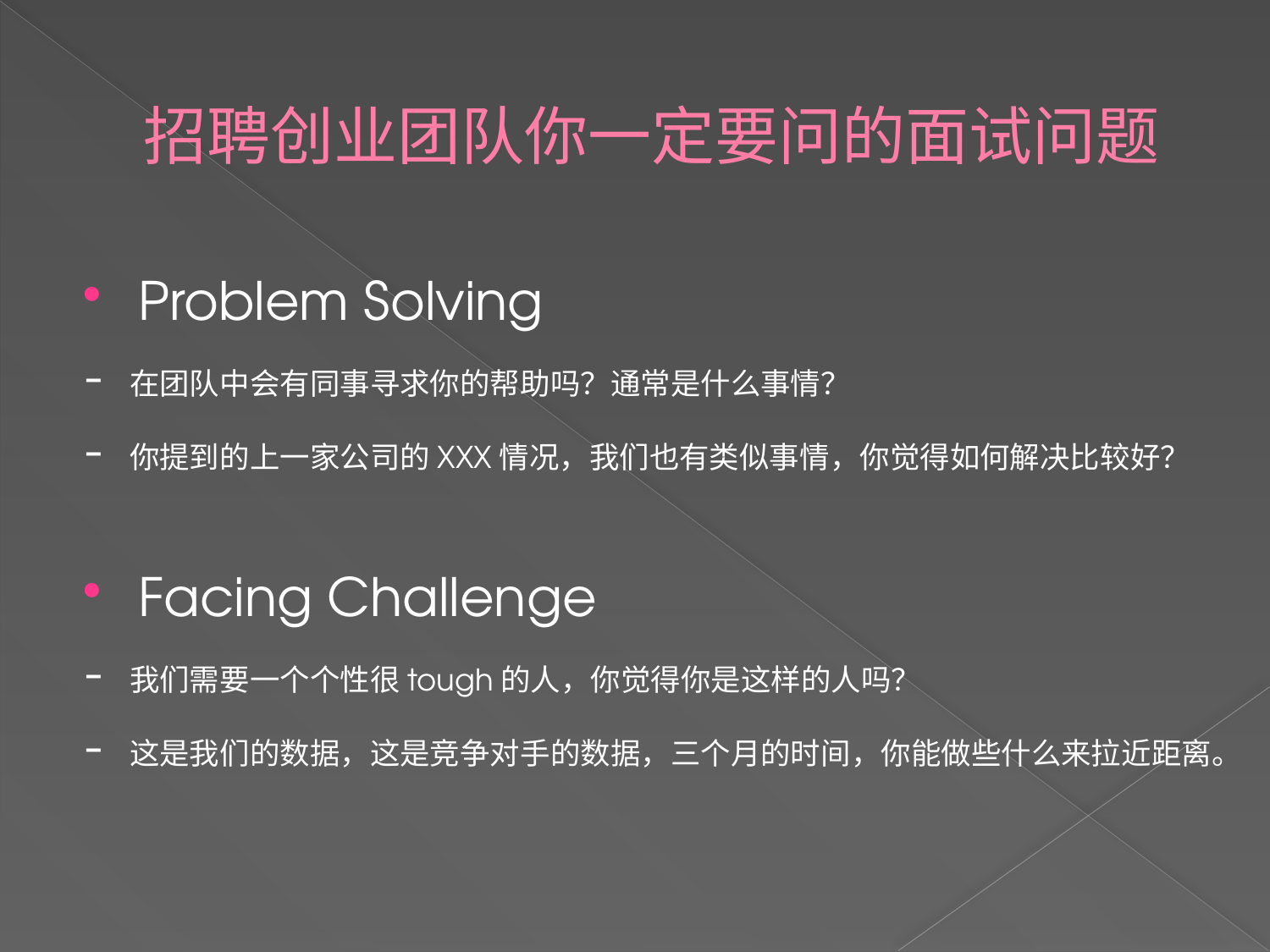

# 招聘创业团队你一定要问的面试问题
Problem Solving
- 在团队中会有同事寻求你的帮助吗？通常是什么事情？
- 你提到的上一家公司的XXX情况，我们也有类似事情，你觉得如何解决比较好？

Facing Challenge
- 我们需要一个个性很tough的人，你觉得你是这样的人吗？
- 这是我们的数据，这是竞争对手的数据，三个月的时间，你能做些什么来拉近距离。